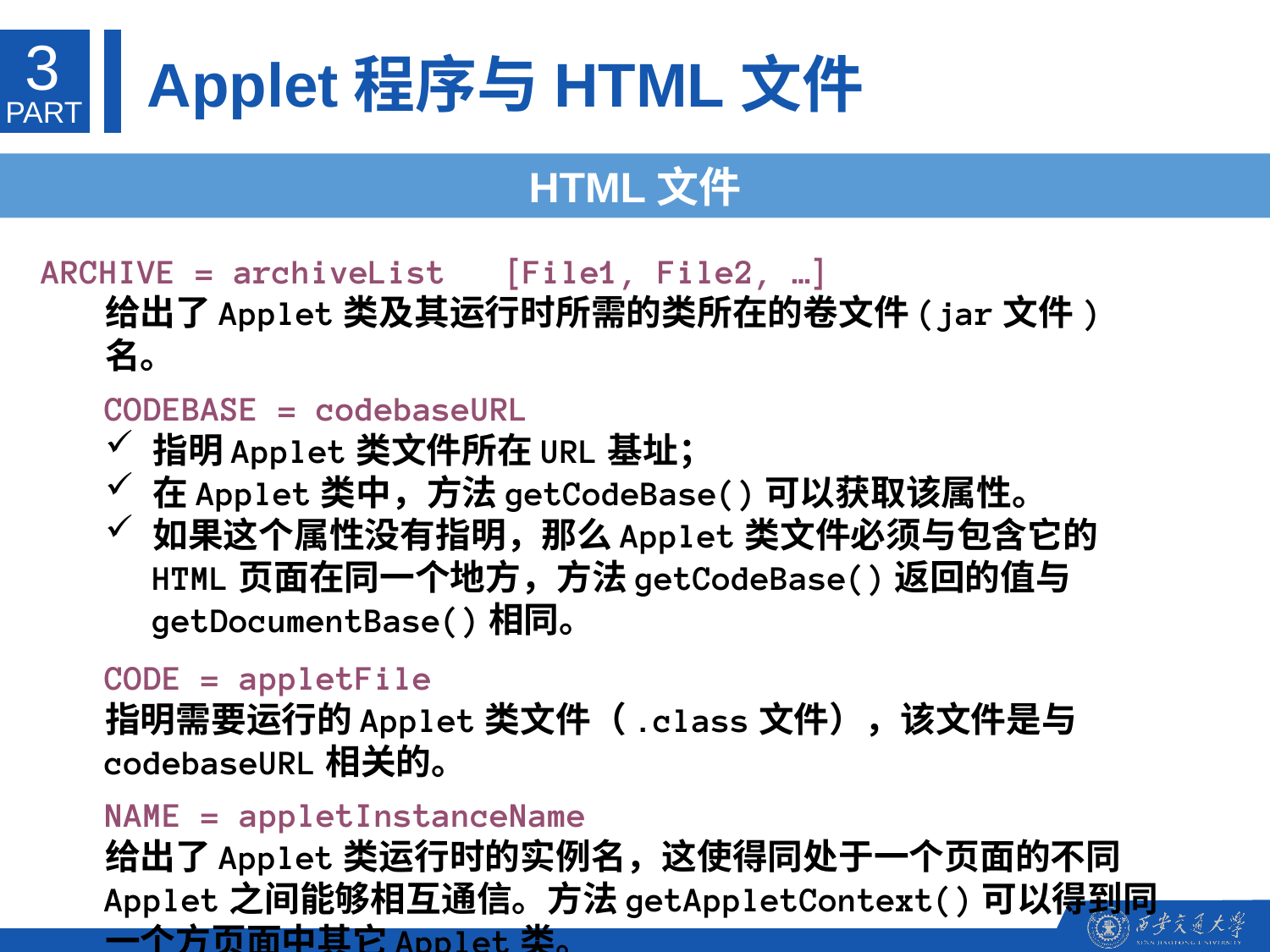

3
Applet程序与HTML文件
PART
HTML文件
ARCHIVE = archiveList   [File1, File2, …]
给出了Applet类及其运行时所需的类所在的卷文件(jar文件)名。

CODEBASE = codebaseURL
指明Applet类文件所在URL基址；
在Applet类中，方法getCodeBase()可以获取该属性。
如果这个属性没有指明，那么Applet类文件必须与包含它的HTML页面在同一个地方，方法getCodeBase()返回的值与getDocumentBase()相同。

CODE = appletFile
指明需要运行的Applet类文件（.class文件），该文件是与codebaseURL相关的。

NAME = appletInstanceName
给出了Applet类运行时的实例名，这使得同处于一个页面的不同Applet之间能够相互通信。方法getAppletContext()可以得到同一个方页面中其它Applet类。